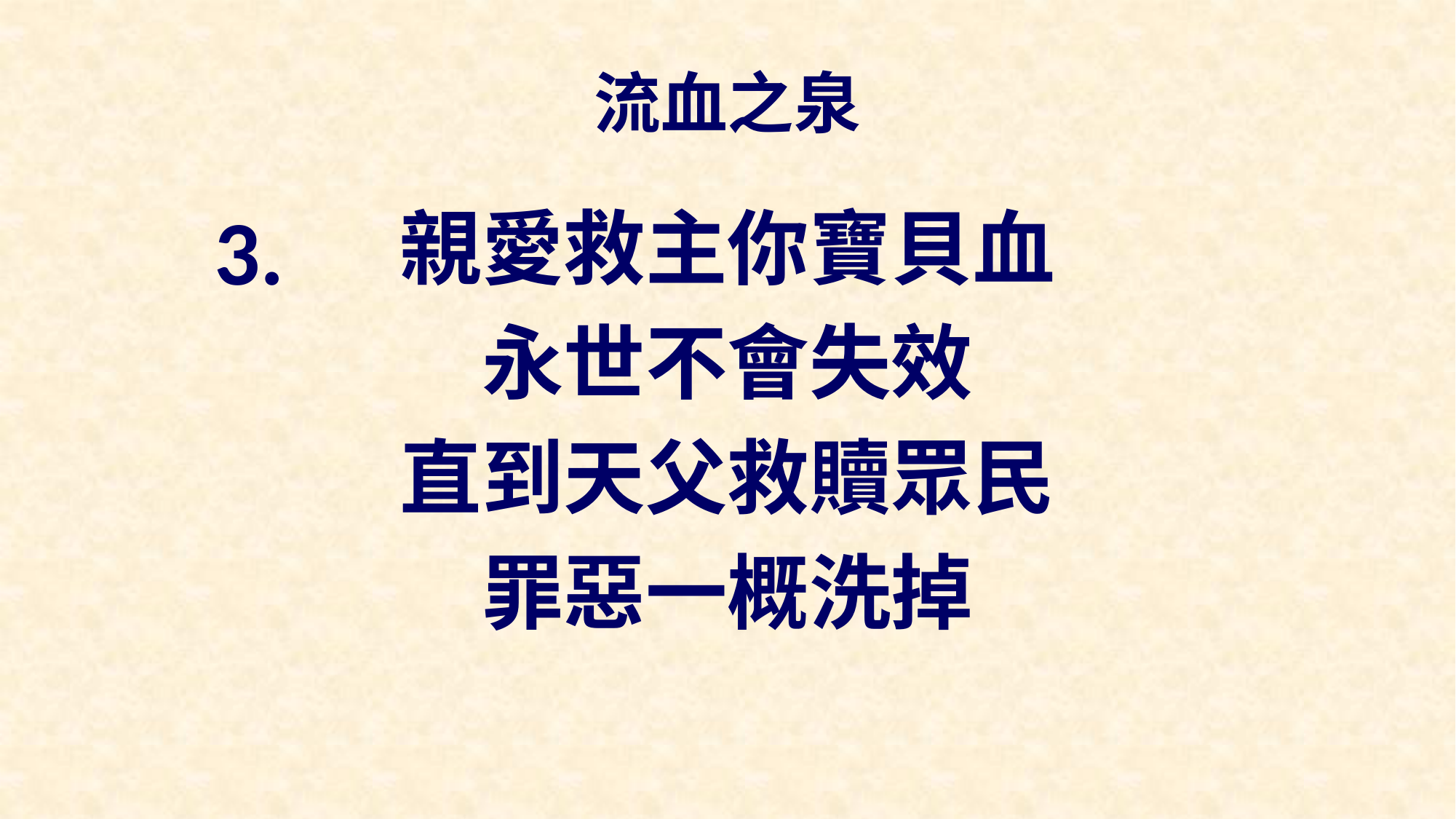

# 流血之泉
3.
親愛救主你寶貝血
永世不會失效
直到天父救贖眾民
罪惡一概洗掉